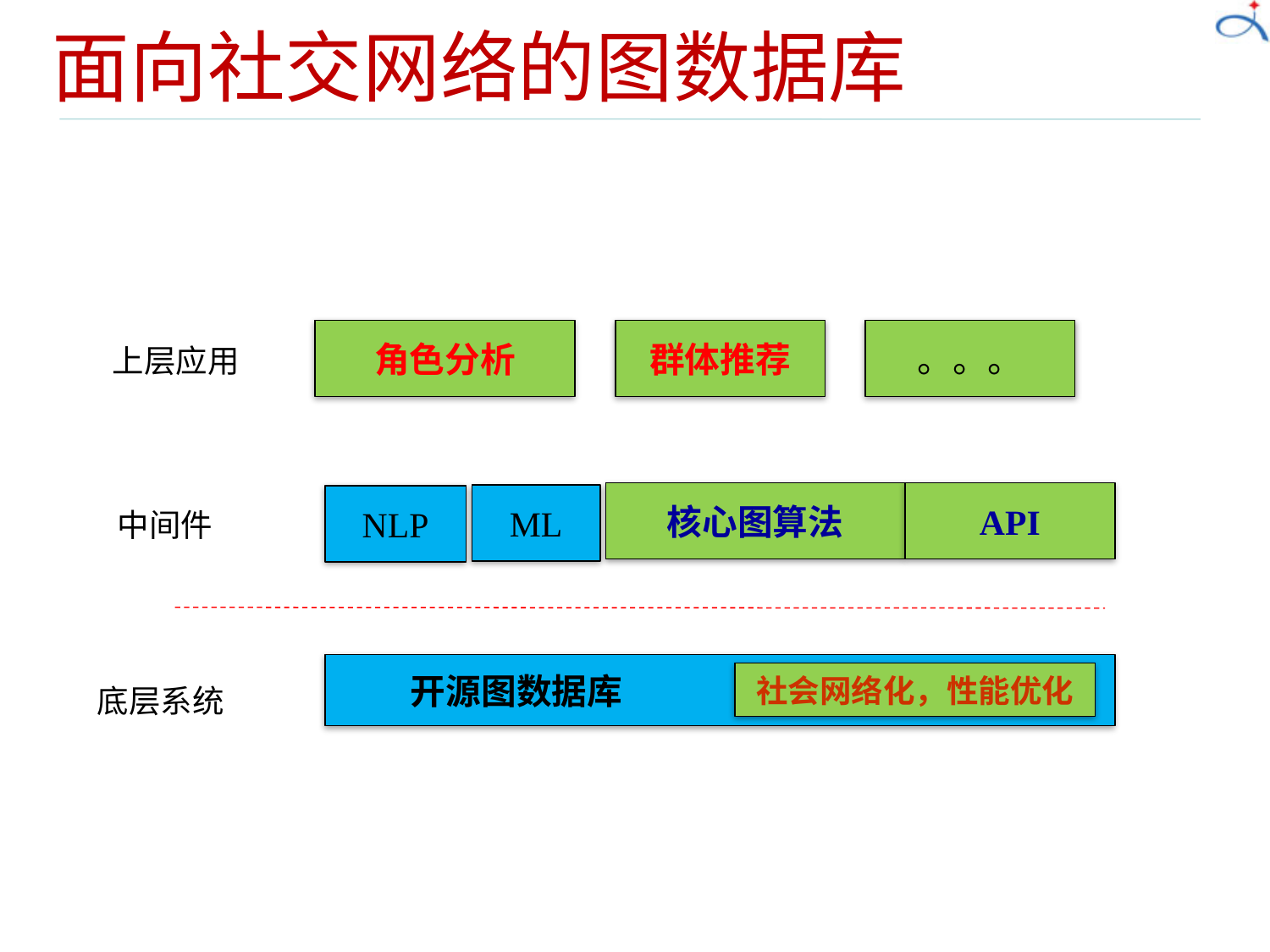

# 面向社交网络的图数据库
。。。
角色分析
群体推荐
 上层应用
核心图算法
API
ML
NLP
中间件
        开源图数据库
社会网络化，性能优化
底层系统